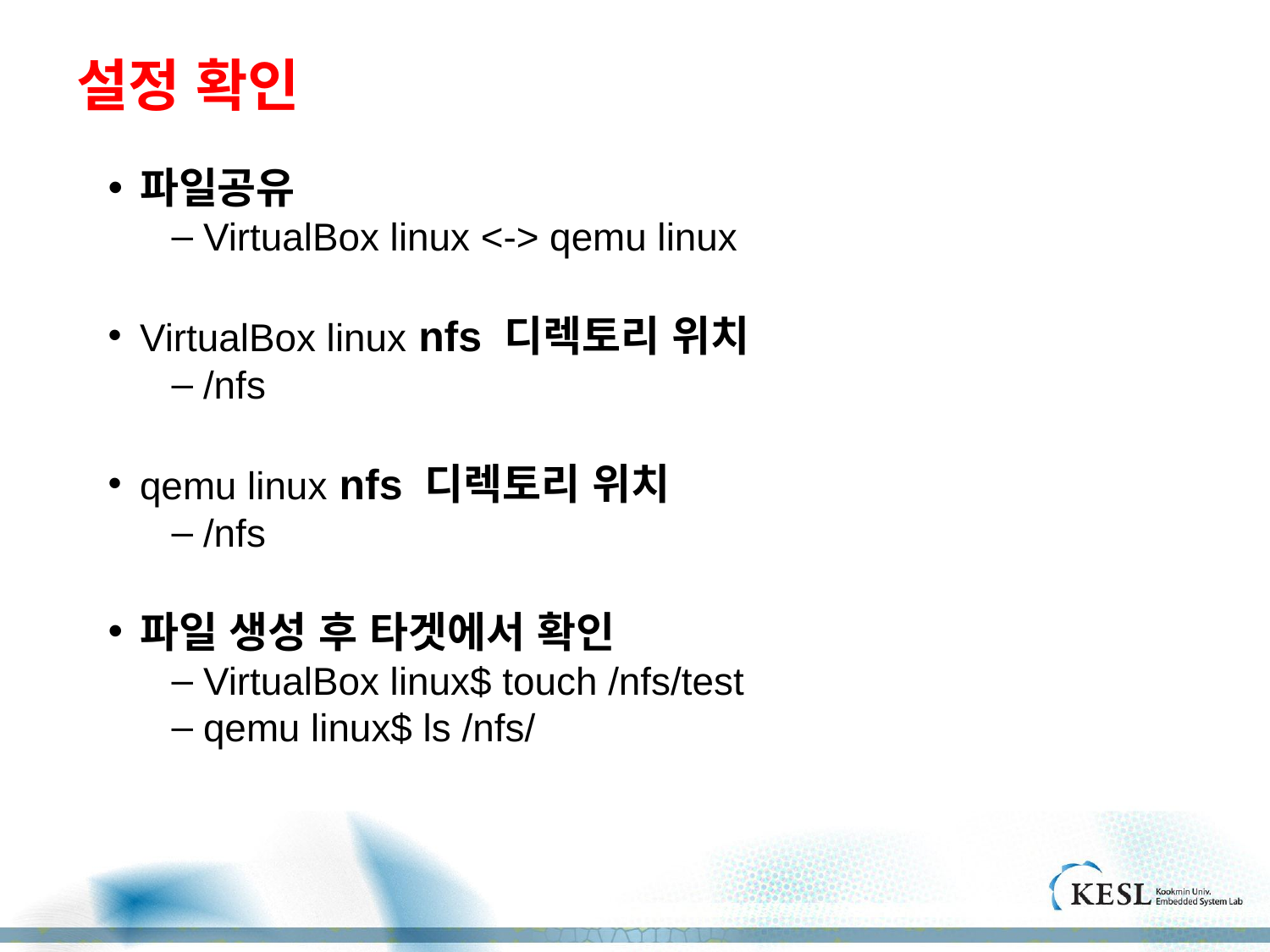

# 설정 확인
파일공유
VirtualBox linux <-> qemu linux

VirtualBox linux nfs 디렉토리 위치
/nfs

qemu linux nfs 디렉토리 위치
/nfs

파일 생성 후 타겟에서 확인
VirtualBox linux$ touch /nfs/test
qemu linux$ ls /nfs/